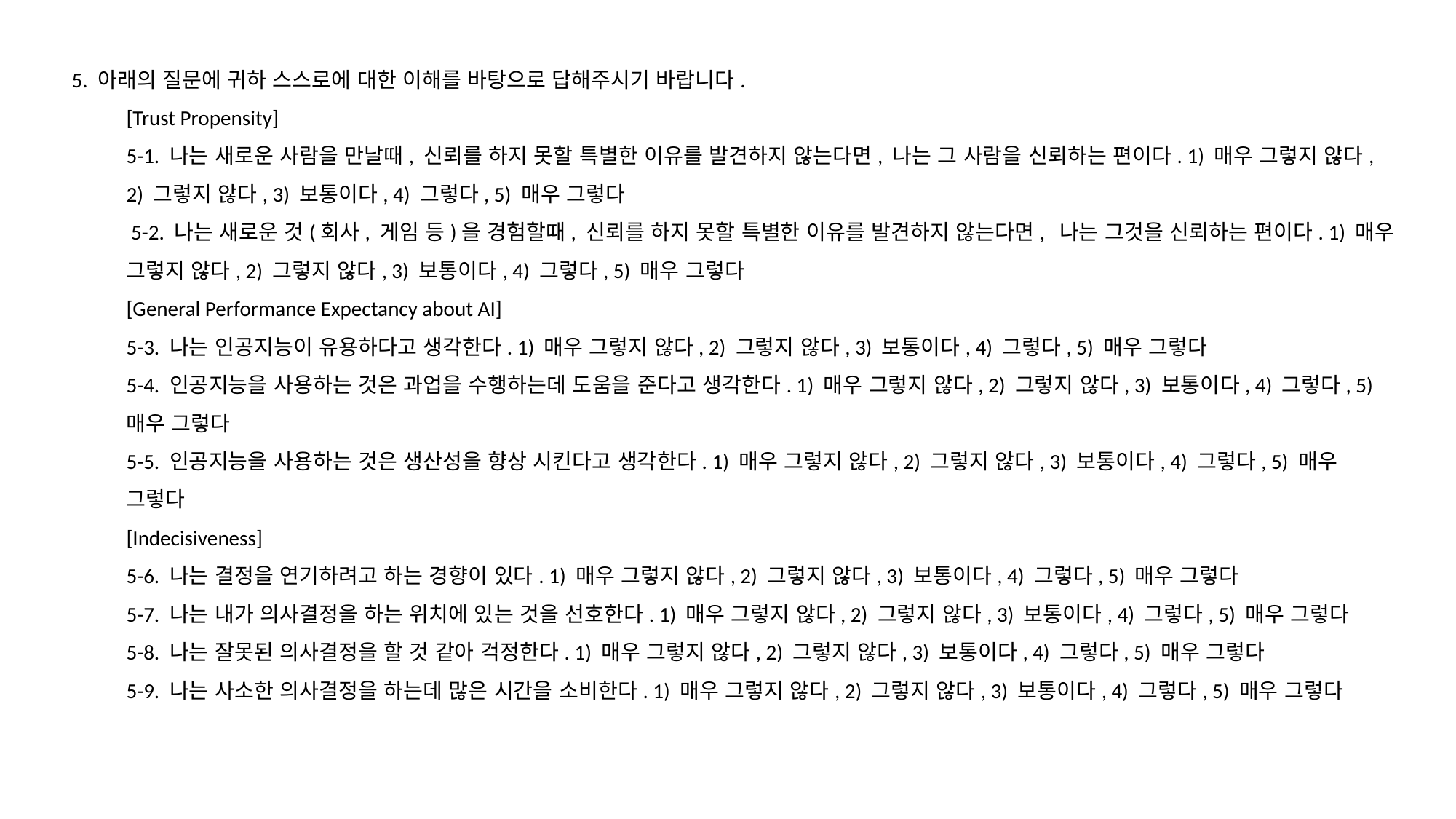

5. 아래의 질문에 귀하 스스로에 대한 이해를 바탕으로 답해주시기 바랍니다.
[Trust Propensity]
5-1. 나는 새로운 사람을 만날때, 신뢰를 하지 못할 특별한 이유를 발견하지 않는다면, 나는 그 사람을 신뢰하는 편이다. 1) 매우 그렇지 않다, 2) 그렇지 않다, 3) 보통이다, 4) 그렇다, 5) 매우 그렇다
 5-2. 나는 새로운 것(회사, 게임 등)을 경험할때, 신뢰를 하지 못할 특별한 이유를 발견하지 않는다면,  나는 그것을 신뢰하는 편이다. 1) 매우 그렇지 않다, 2) 그렇지 않다, 3) 보통이다, 4) 그렇다, 5) 매우 그렇다
[General Performance Expectancy about AI]
5-3. 나는 인공지능이 유용하다고 생각한다. 1) 매우 그렇지 않다, 2) 그렇지 않다, 3) 보통이다, 4) 그렇다, 5) 매우 그렇다
5-4. 인공지능을 사용하는 것은 과업을 수행하는데 도움을 준다고 생각한다. 1) 매우 그렇지 않다, 2) 그렇지 않다, 3) 보통이다, 4) 그렇다, 5) 매우 그렇다
5-5. 인공지능을 사용하는 것은 생산성을 향상 시킨다고 생각한다. 1) 매우 그렇지 않다, 2) 그렇지 않다, 3) 보통이다, 4) 그렇다, 5) 매우 그렇다
[Indecisiveness]
5-6. 나는 결정을 연기하려고 하는 경향이 있다. 1) 매우 그렇지 않다, 2) 그렇지 않다, 3) 보통이다, 4) 그렇다, 5) 매우 그렇다
5-7. 나는 내가 의사결정을 하는 위치에 있는 것을 선호한다. 1) 매우 그렇지 않다, 2) 그렇지 않다, 3) 보통이다, 4) 그렇다, 5) 매우 그렇다
5-8. 나는 잘못된 의사결정을 할 것 같아 걱정한다. 1) 매우 그렇지 않다, 2) 그렇지 않다, 3) 보통이다, 4) 그렇다, 5) 매우 그렇다
5-9. 나는 사소한 의사결정을 하는데 많은 시간을 소비한다. 1) 매우 그렇지 않다, 2) 그렇지 않다, 3) 보통이다, 4) 그렇다, 5) 매우 그렇다